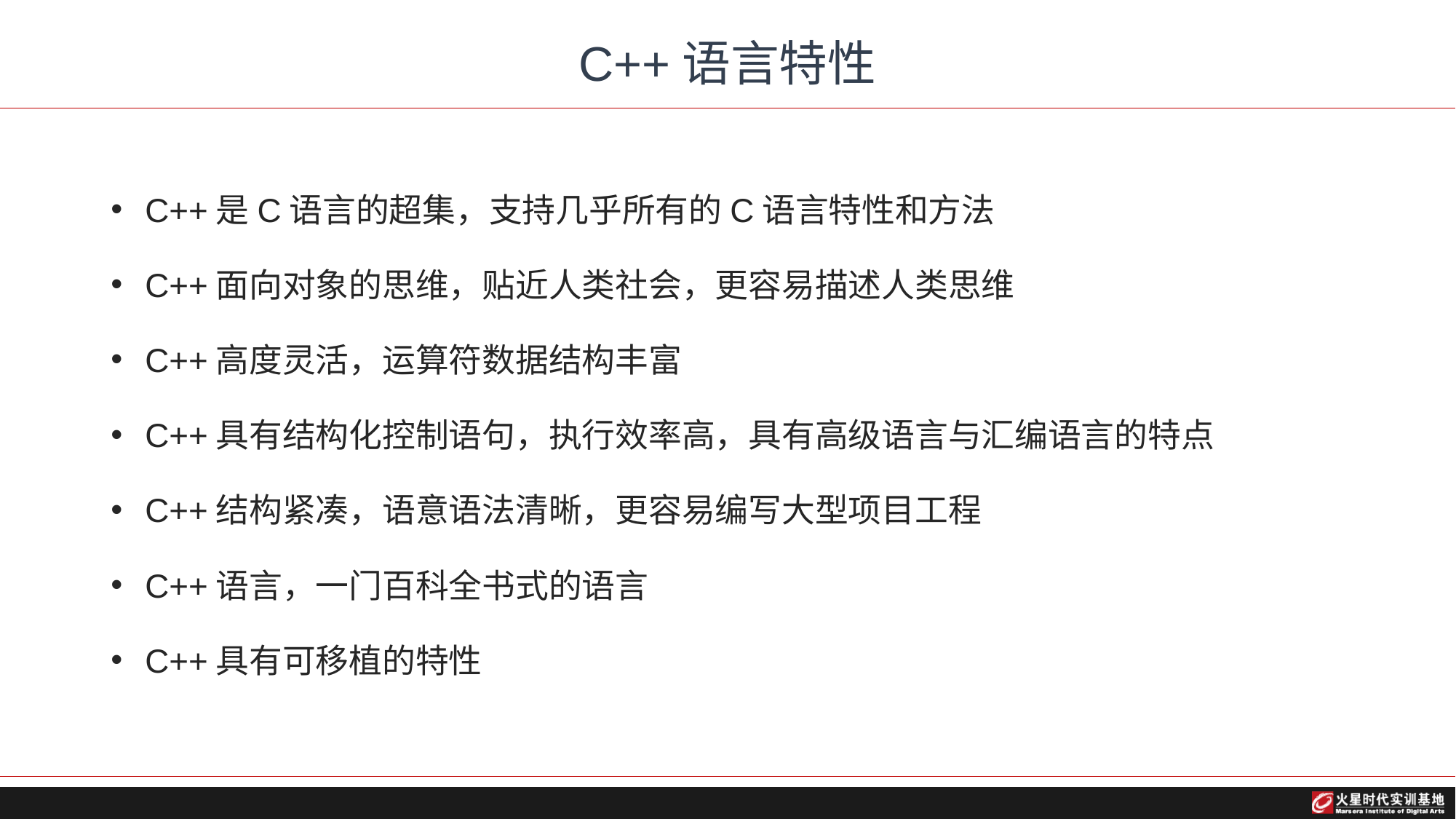

# C++语言特性
C++是C语言的超集，支持几乎所有的C语言特性和方法
C++面向对象的思维，贴近人类社会，更容易描述人类思维
C++高度灵活，运算符数据结构丰富
C++具有结构化控制语句，执行效率高，具有高级语言与汇编语言的特点
C++结构紧凑，语意语法清晰，更容易编写大型项目工程
C++语言，一门百科全书式的语言
C++具有可移植的特性